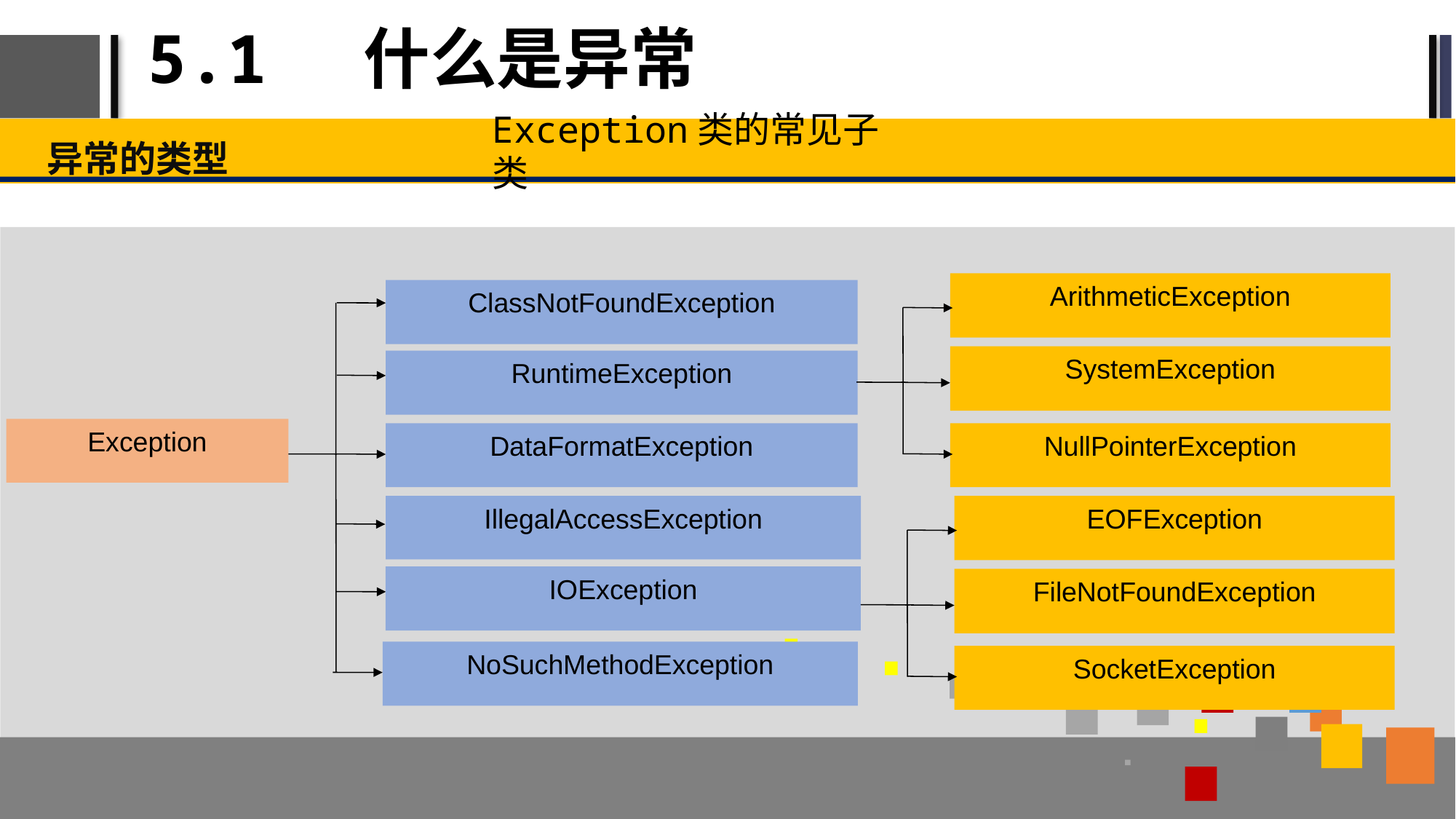

# 5.1  什么是异常

异常的类型
Exception类的常见子类

ArithmeticException

SystemException

NullPointerException

ClassNotFoundException

RuntimeException

Exception

DataFormatException

IllegalAccessException
EOFException

FileNotFoundException

SocketException

IOException

NoSuchMethodException